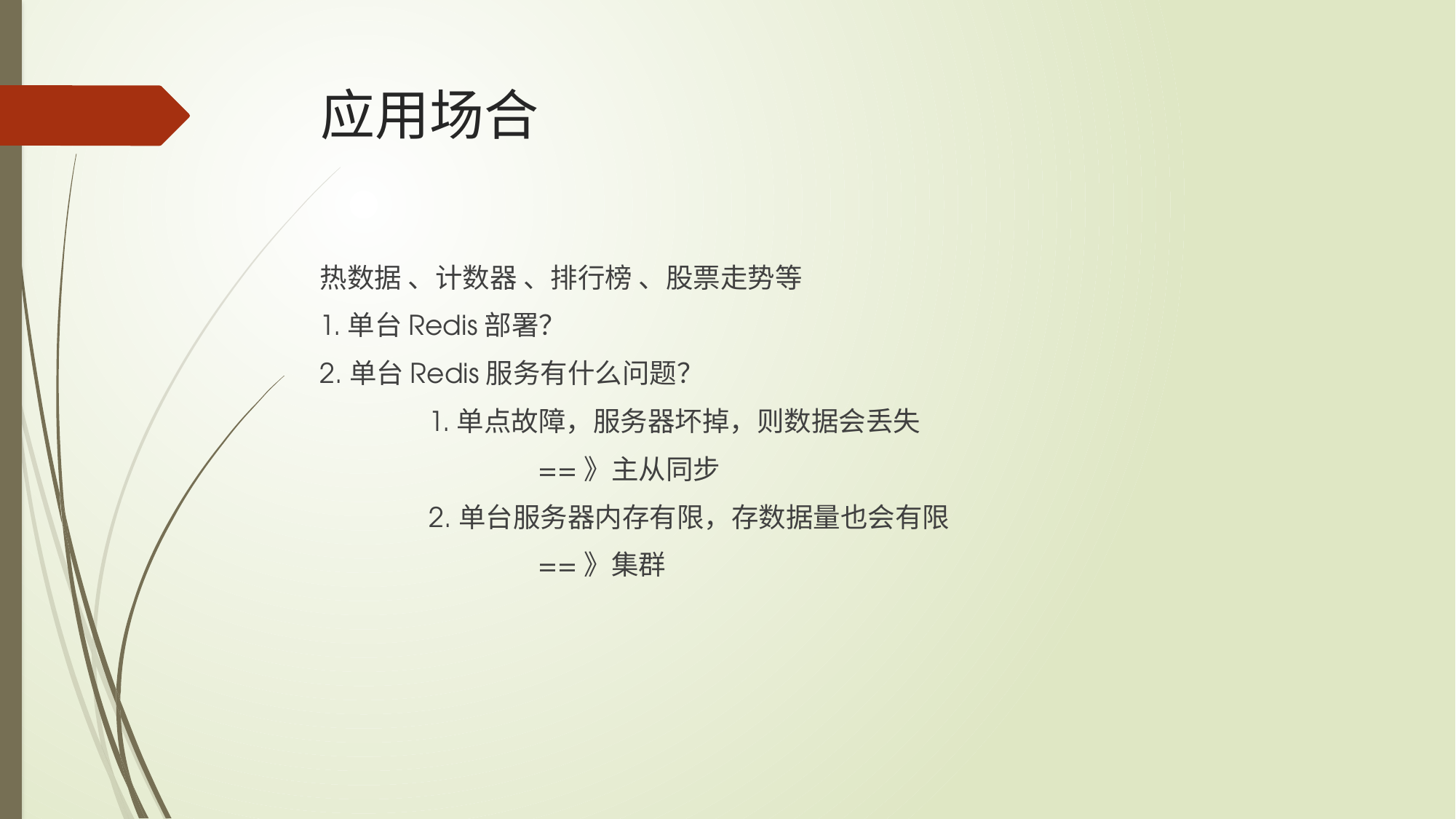

# 应用场合
热数据 、计数器 、排行榜 、股票走势等
1.单台Redis部署？
2.单台Redis服务有什么问题？
	1.单点故障，服务器坏掉，则数据会丢失
		==》主从同步
	2.单台服务器内存有限，存数据量也会有限
		==》集群